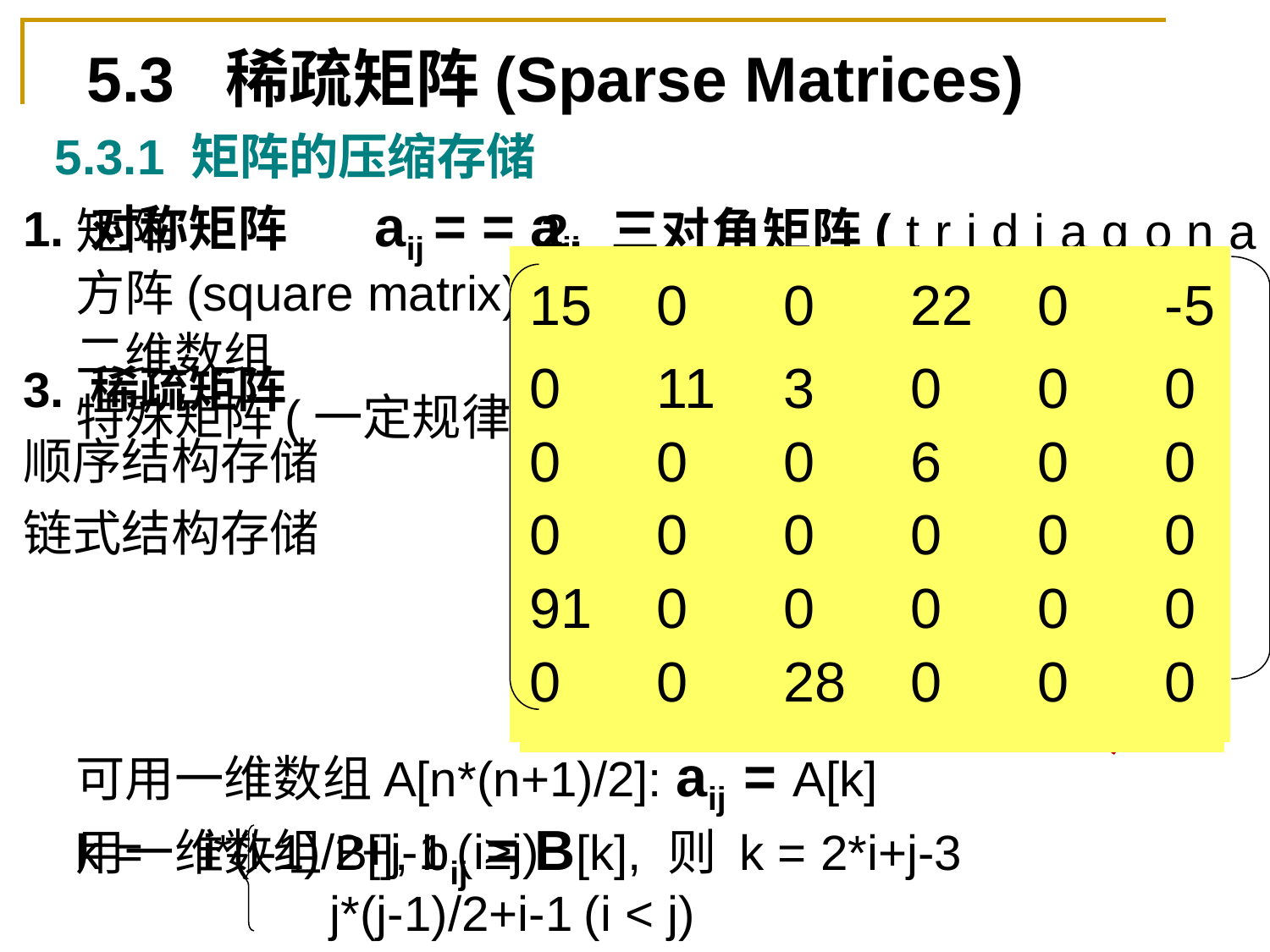

# 5.3  稀疏矩阵(Sparse Matrices)
5.3.1 矩阵的压缩存储
1. 对称矩阵	  aij = = aji
矩阵
方阵(square matrix)
二维数组
特殊矩阵(一定规律的多个零元素)
2. 三对角矩阵( t r i d i a g o n a l)
b11	 b12	 0	 ……	 0
b21	 b22	 b23	 ……	 0
0	 b32	 b33	……	 0
………… …… …………
0	 0	 0…bnn-1	 bnn

15	0	0	22	0	-5
0	11	3	0	0	0
0	0	0	6	0	0
0	0	0	0	0	0
91	0	0	0	0	0
0	0	28	0	0	0

a11	 a12	 a13	 ……	 a1n
a12	 a22	 a23	 ……	 a2n
a13	 a23	 a33	……	 a3n
………… …… …………
a1n	 a2n	 a3n	……	 ann

3. 稀疏矩阵
顺序结构存储
链式结构存储
	可用一维数组A[n*(n+1)/2]: aij  = A[k]
	k = 	i*(i-1)/2+j-1	(i≥j)
			j*(j-1)/2+i-1	(i < j)

	用一维数组B[], bij  = B[k], 则 k = 2*i+j-3